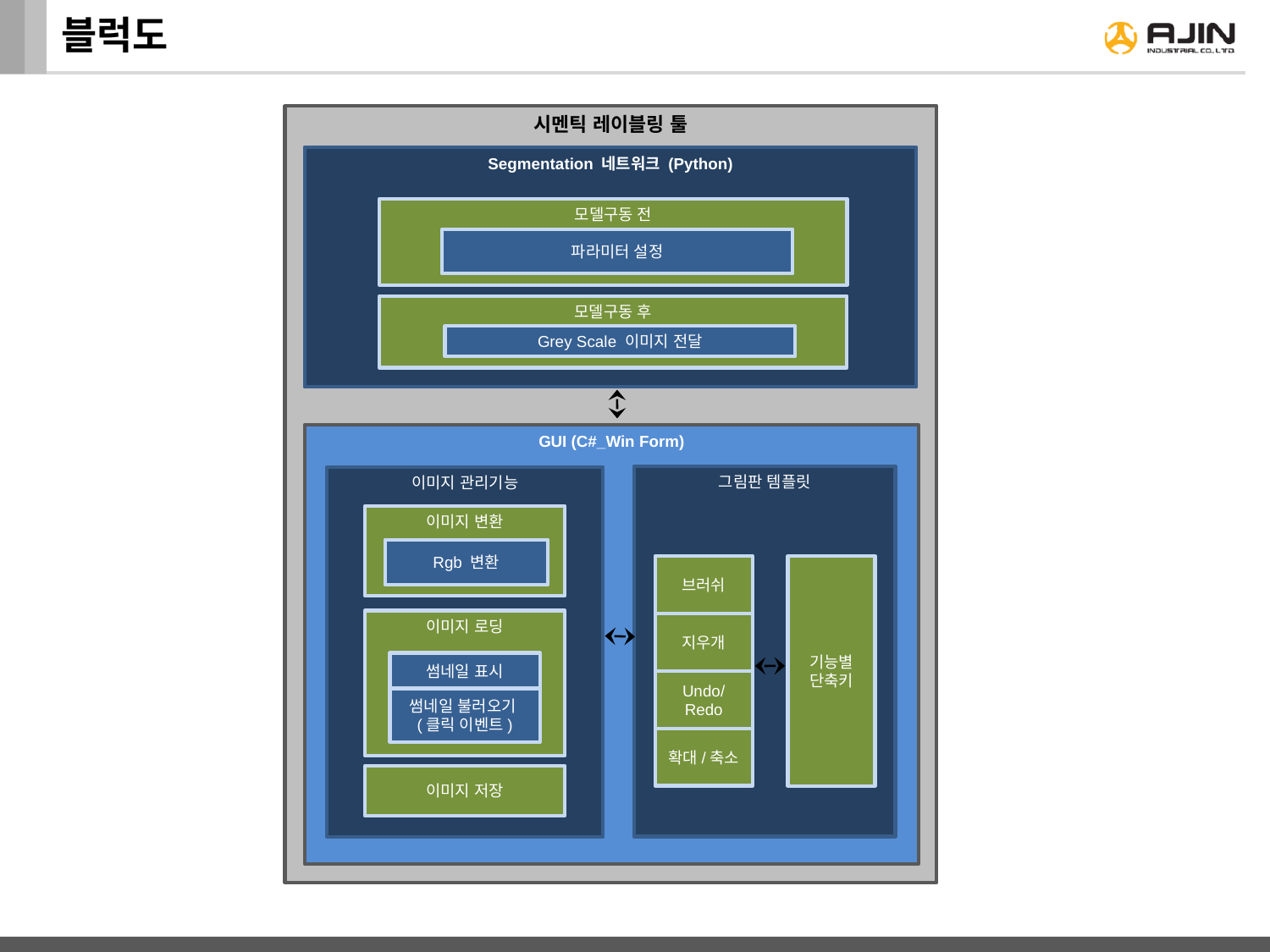

# 블럭도
시멘틱 레이블링 툴
Segmentation 네트워크 (Python)
모델구동 전

파라미터 설정
모델구동 후

Grey Scale 이미지 전달
GUI (C#_Win Form)
그림판 템플릿
이미지 관리기능
이미지 변환
Rgb 변환
브러쉬
지우개
Undo/Redo
확대/축소
기능별
단축키
이미지 로딩
썸네일 표시
썸네일 불러오기(클릭 이벤트)

이미지 저장